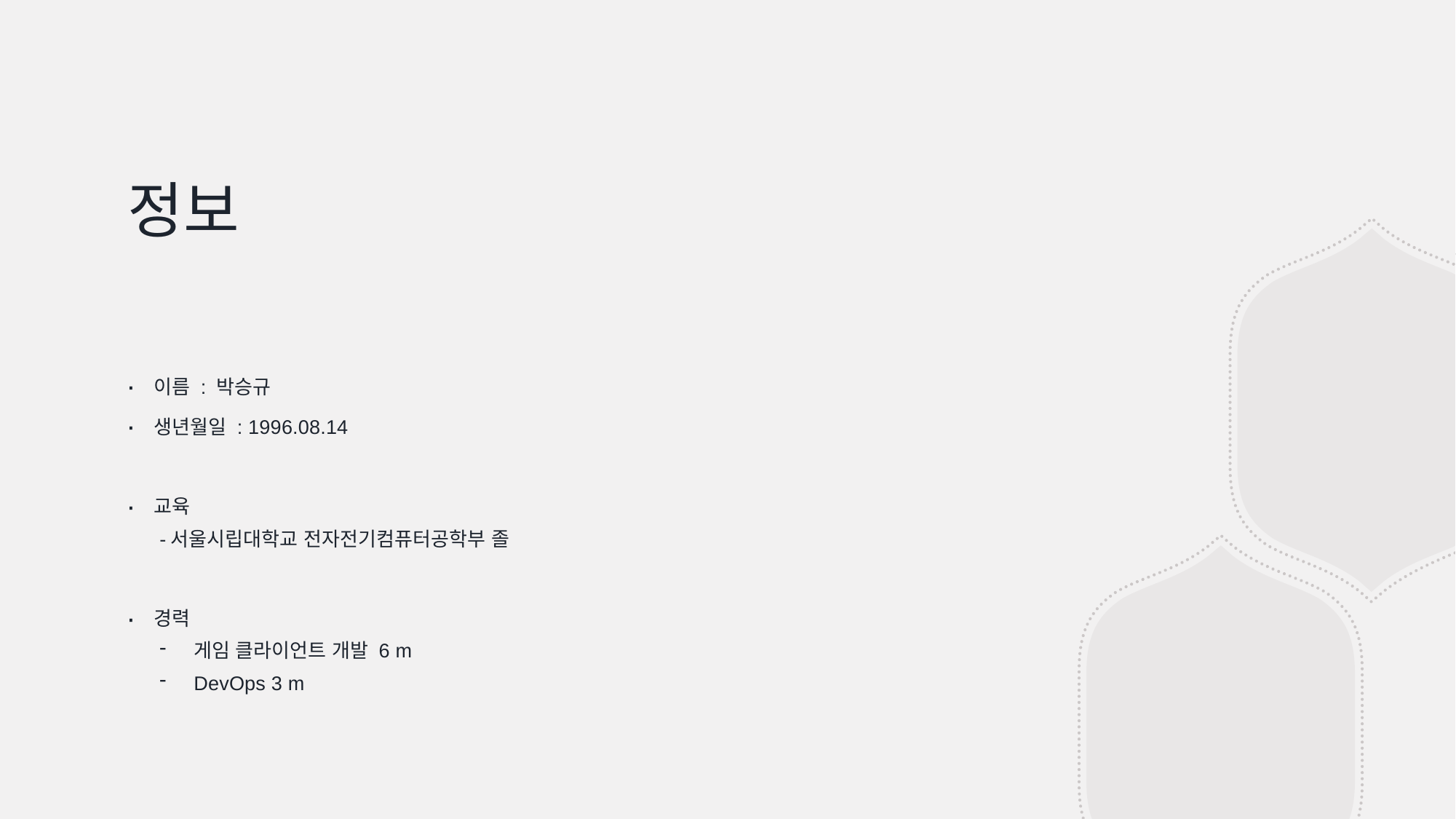

# 정보

이름 : 박승규
생년월일 : 1996.08.14

교육
-서울시립대학교 전자전기컴퓨터공학부 졸

경력
게임 클라이언트 개발 6 m
DevOps 3 m